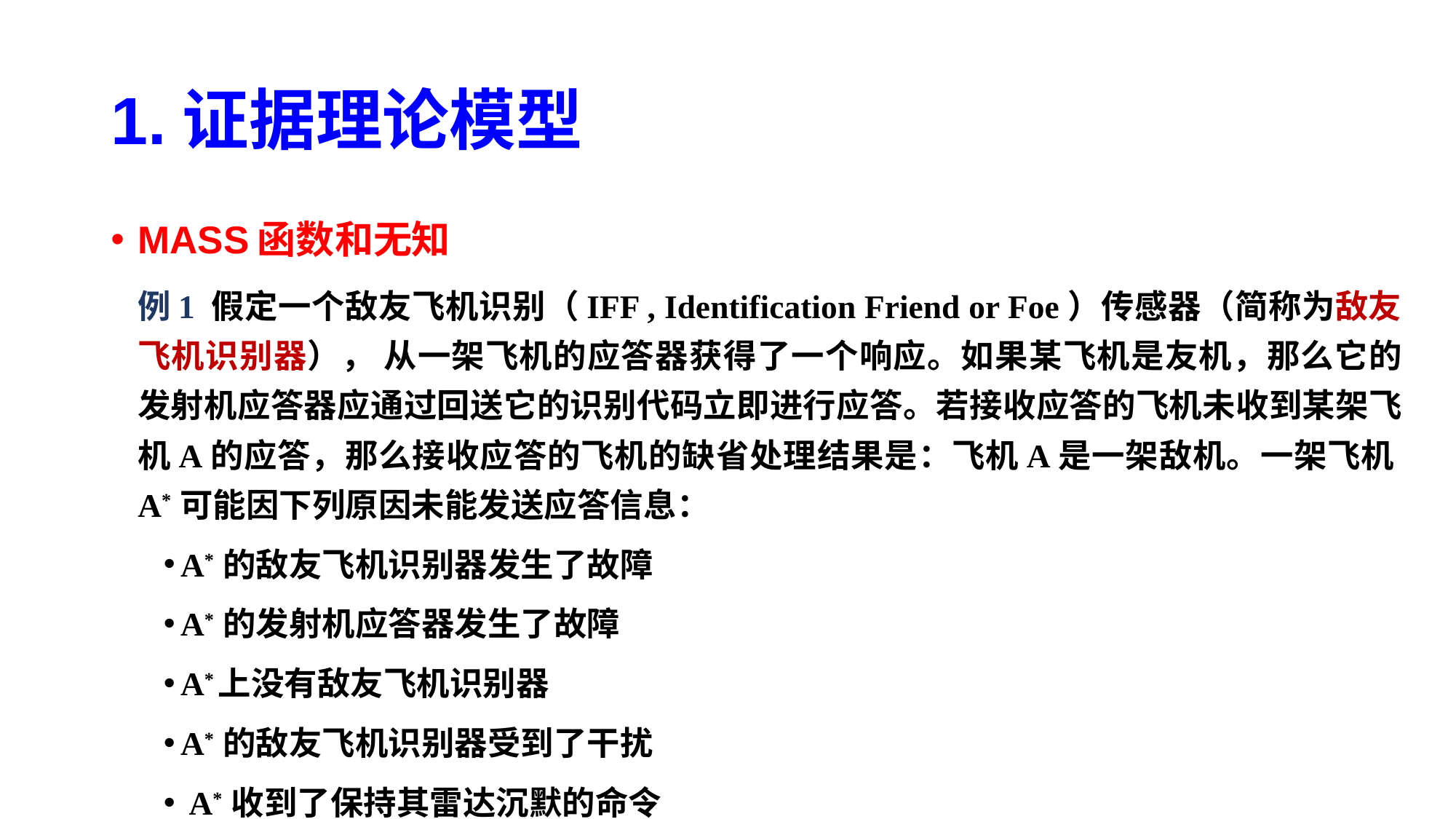

# 1.证据理论模型
MASS函数和无知
例1 假定一个敌友飞机识别（IFF , Identification Friend or Foe）传感器（简称为敌友飞机识别器）， 从一架飞机的应答器获得了一个响应。如果某飞机是友机，那么它的发射机应答器应通过回送它的识别代码立即进行应答。若接收应答的飞机未收到某架飞机A的应答，那么接收应答的飞机的缺省处理结果是：飞机A是一架敌机。一架飞机A* 可能因下列原因未能发送应答信息：
A* 的敌友飞机识别器发生了故障
A* 的发射机应答器发生了故障
A*上没有敌友飞机识别器
A* 的敌友飞机识别器受到了干扰
 A* 收到了保持其雷达沉默的命令